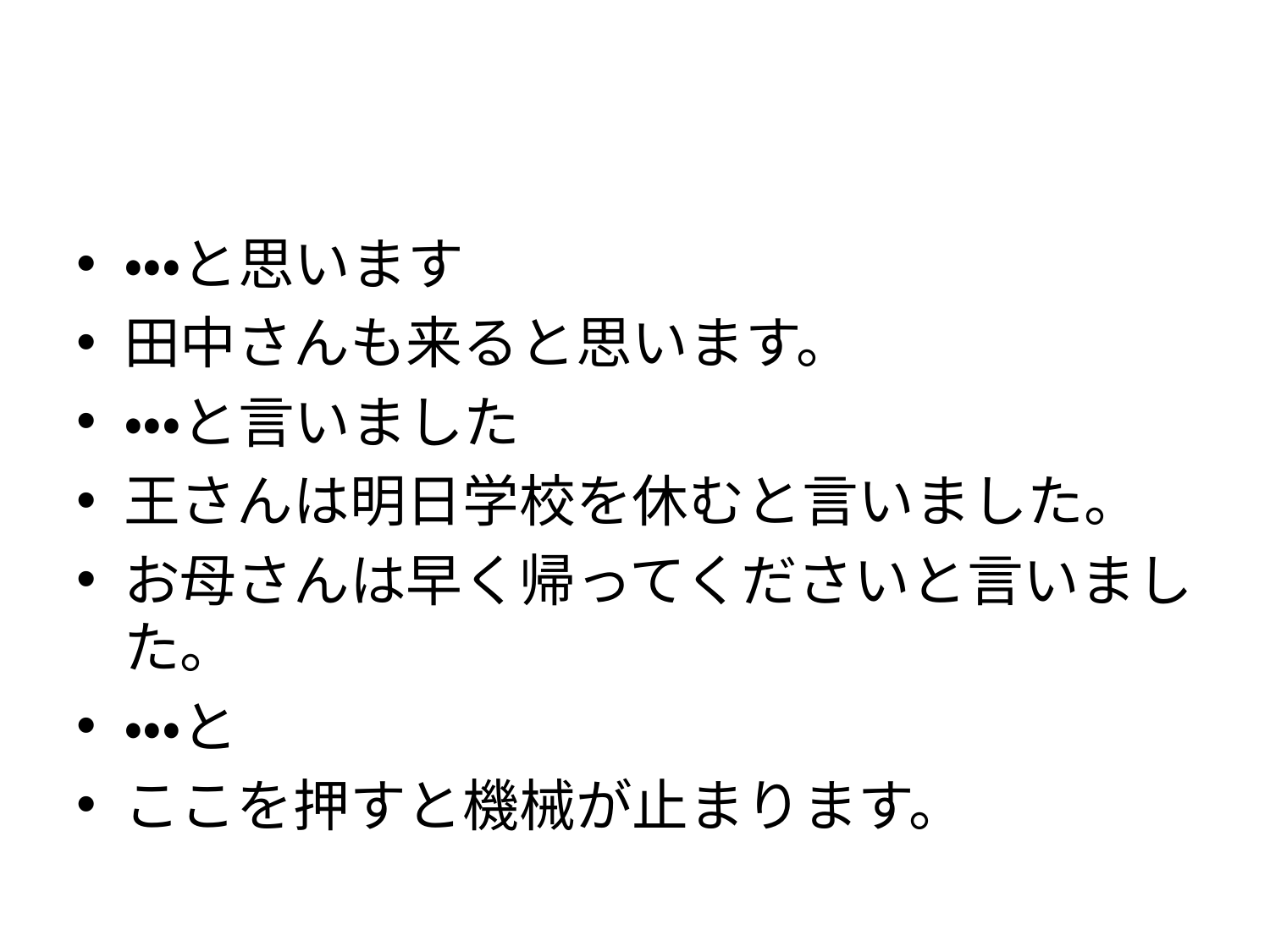

#
・・・と思います
田中さんも来ると思います。
・・・と言いました
王さんは明日学校を休むと言いました。
お母さんは早く帰ってくださいと言いました。
・・・と
ここを押すと機械が止まります。